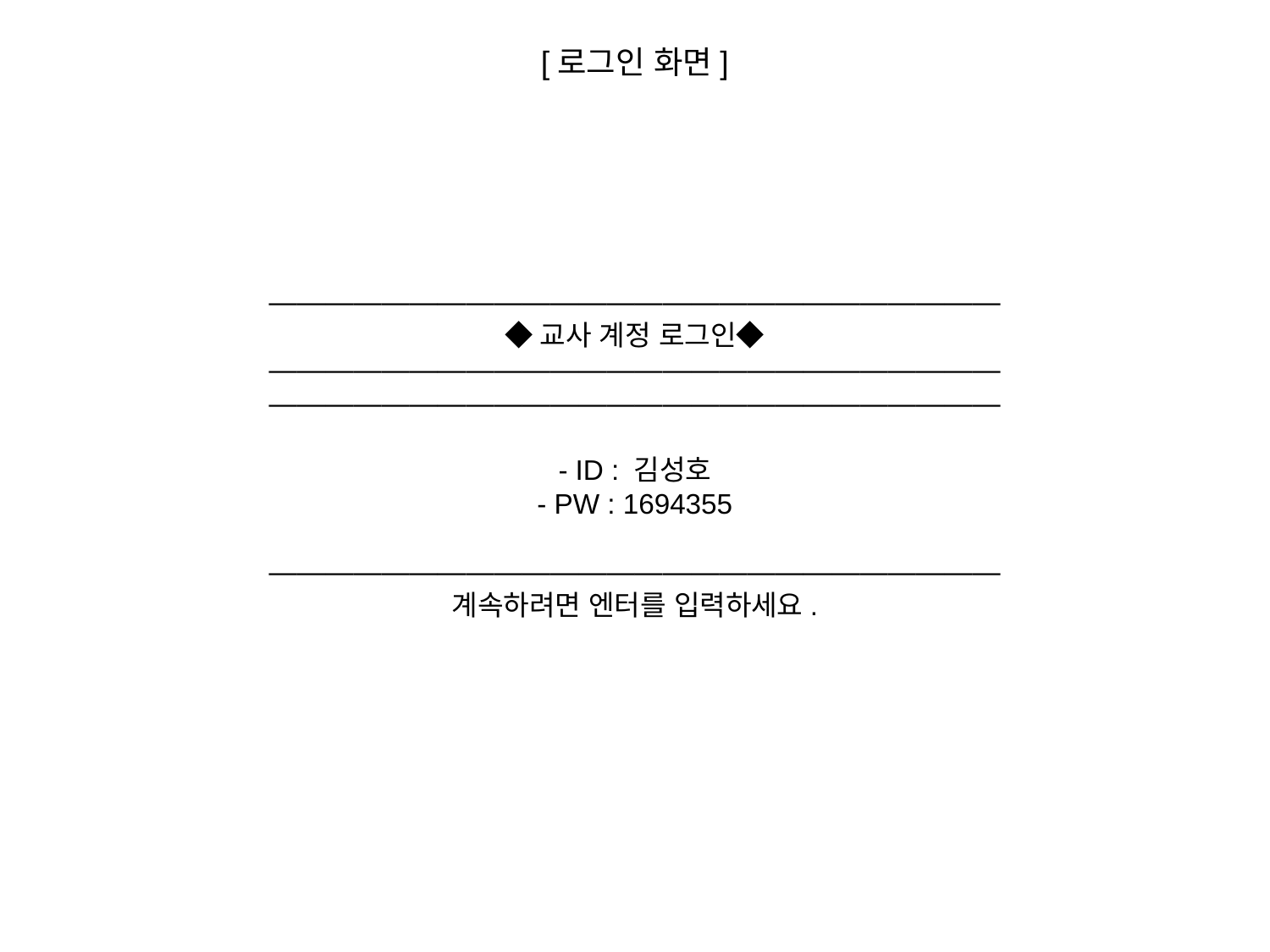

[로그인 화면]
――――――――――――――――――――――――――
◆교사 계정 로그인◆
――――――――――――――――――――――――――
――――――――――――――――――――――――――

- ID : 김성호
- PW : 1694355

――――――――――――――――――――――――――
계속하려면 엔터를 입력하세요.